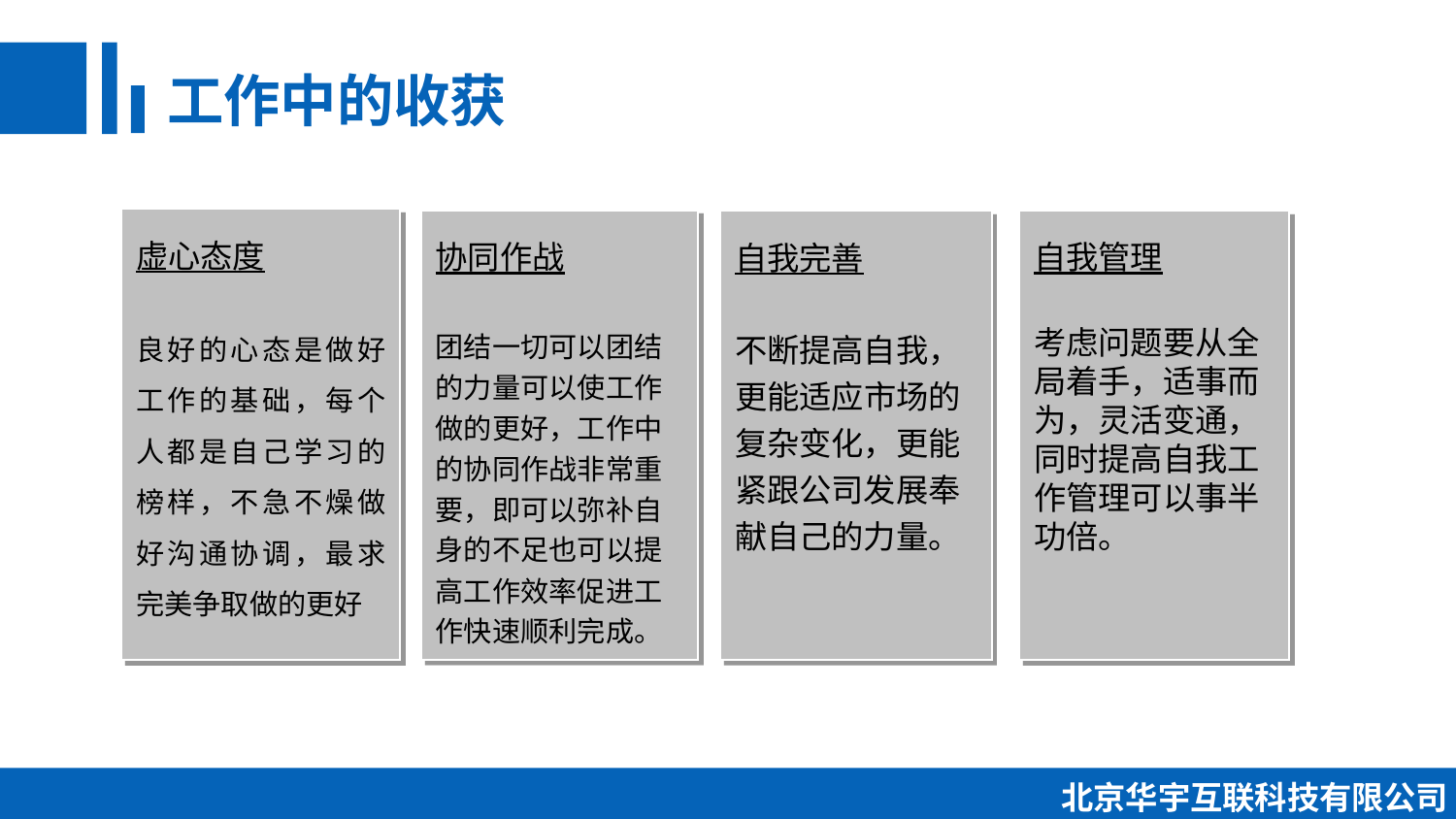

工作中的收获
虚心态度

良好的心态是做好工作的基础，每个人都是自己学习的榜样，不急不燥做好沟通协调，最求完美争取做的更好
协同作战

团结一切可以团结的力量可以使工作做的更好，工作中的协同作战非常重要，即可以弥补自身的不足也可以提高工作效率促进工作快速顺利完成。
自我管理

考虑问题要从全局着手，适事而为，灵活变通，同时提高自我工作管理可以事半功倍。
自我完善

不断提高自我，更能适应市场的复杂变化，更能紧跟公司发展奉献自己的力量。

北京华宇互联科技有限公司